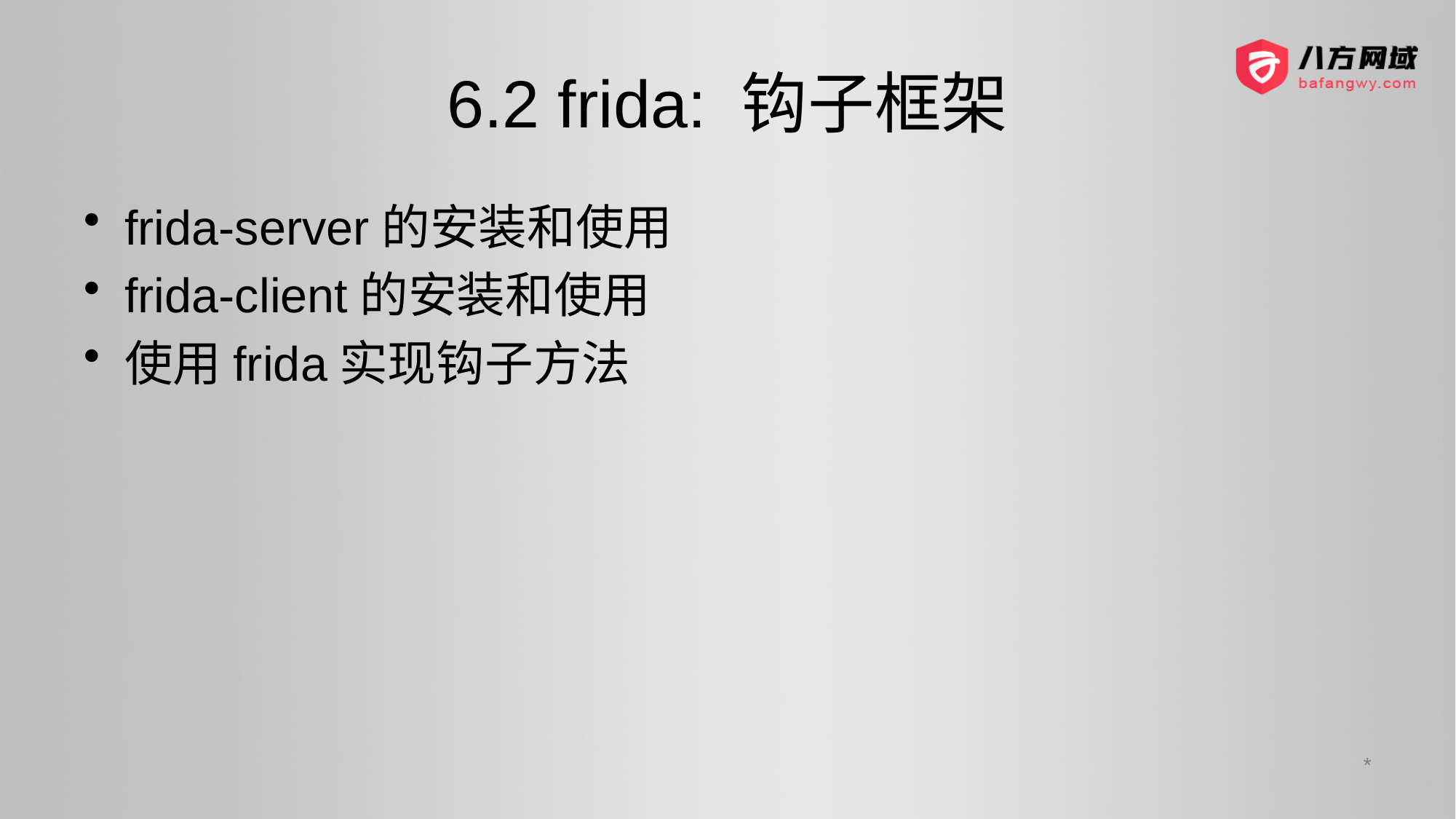

# 6.2 frida: 钩子框架
frida-server的安装和使用
frida-client的安装和使用
使用frida实现钩子方法
*